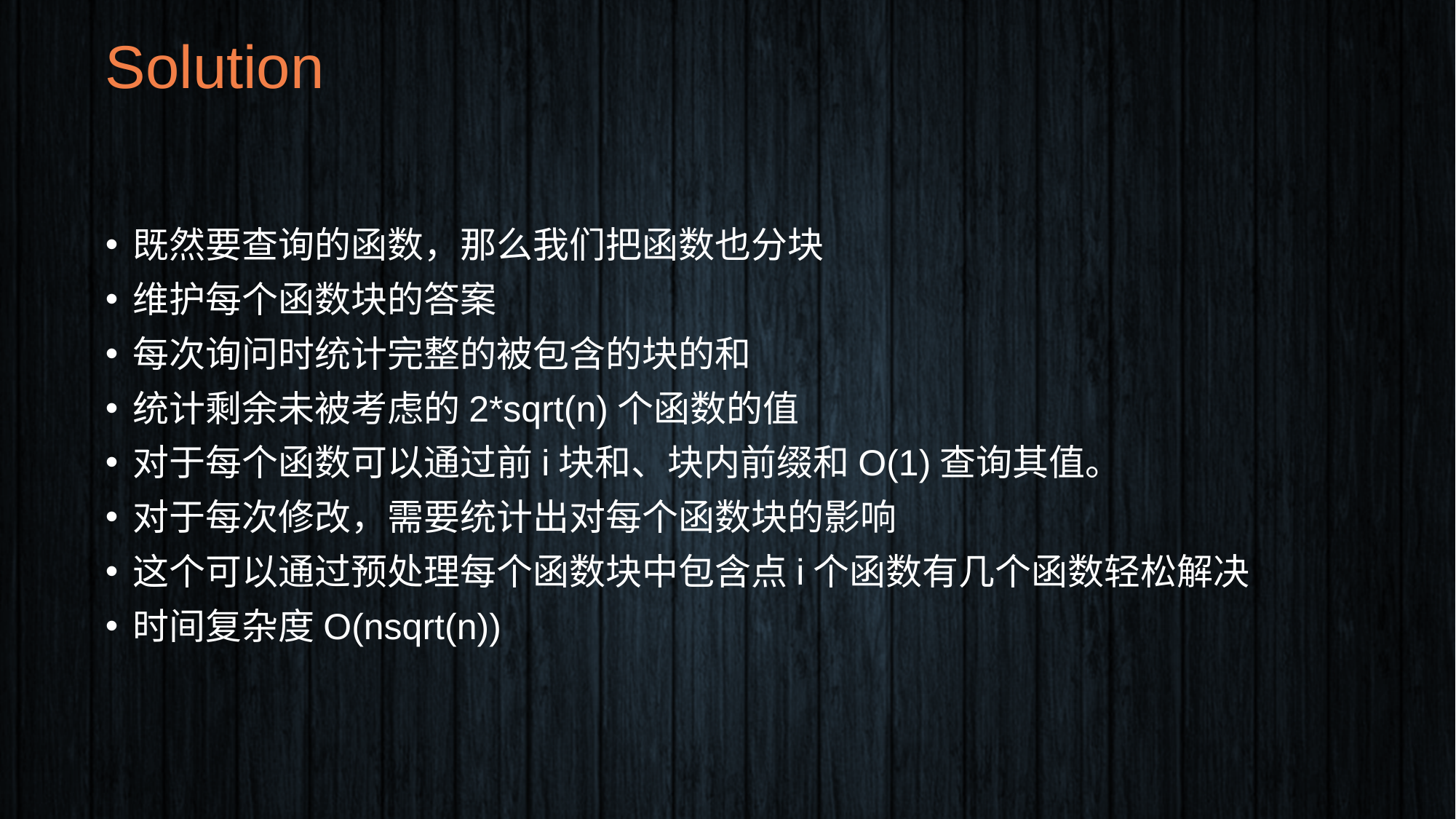

# Solution
既然要查询的函数，那么我们把函数也分块
维护每个函数块的答案
每次询问时统计完整的被包含的块的和
统计剩余未被考虑的2*sqrt(n)个函数的值
对于每个函数可以通过前i块和、块内前缀和O(1)查询其值。
对于每次修改，需要统计出对每个函数块的影响
这个可以通过预处理每个函数块中包含点i个函数有几个函数轻松解决
时间复杂度O(nsqrt(n))